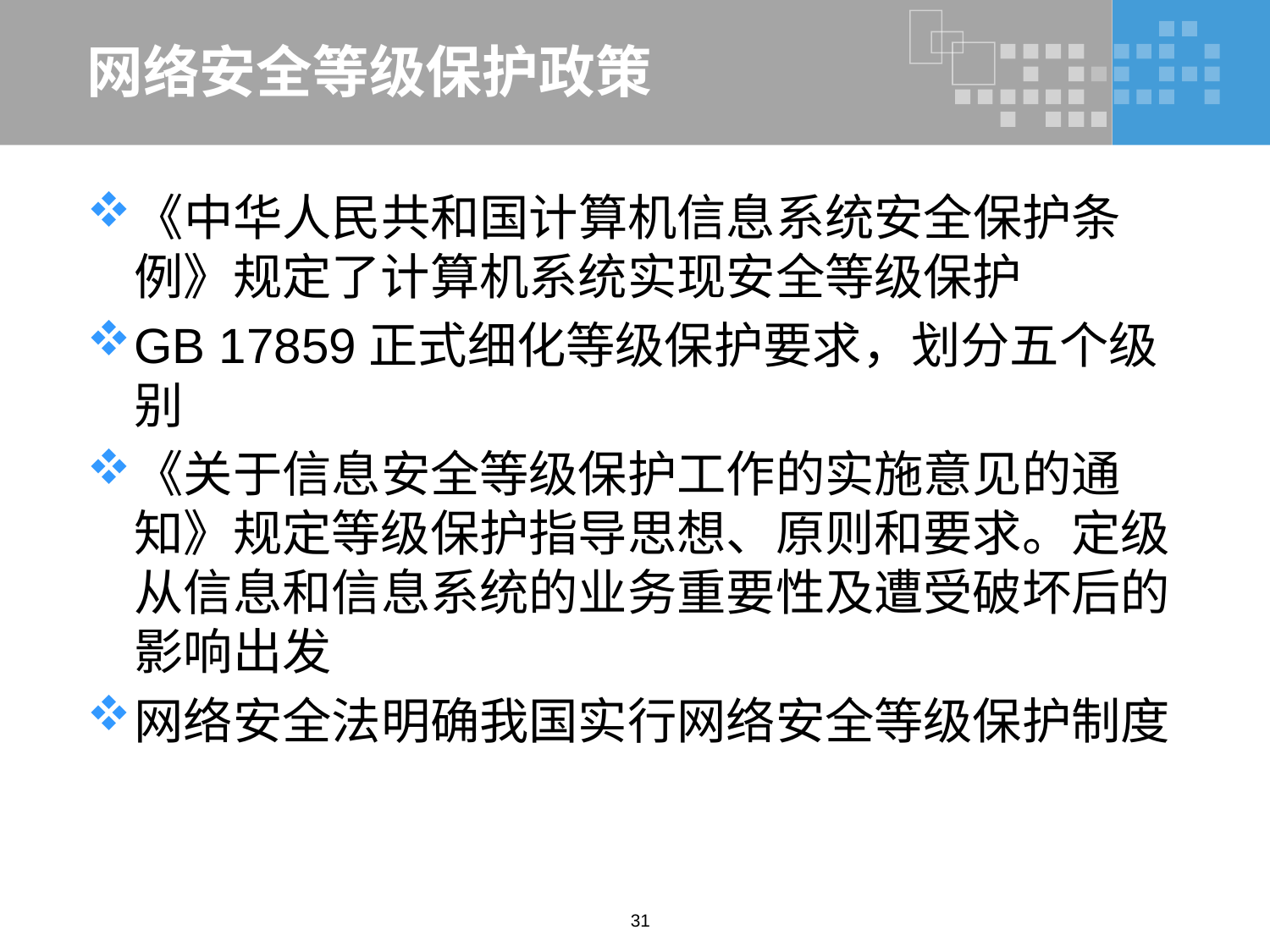

# 网络安全等级保护政策
《中华人民共和国计算机信息系统安全保护条例》规定了计算机系统实现安全等级保护
GB 17859正式细化等级保护要求，划分五个级别
《关于信息安全等级保护工作的实施意见的通知》规定等级保护指导思想、原则和要求。定级从信息和信息系统的业务重要性及遭受破坏后的影响出发
网络安全法明确我国实行网络安全等级保护制度

31